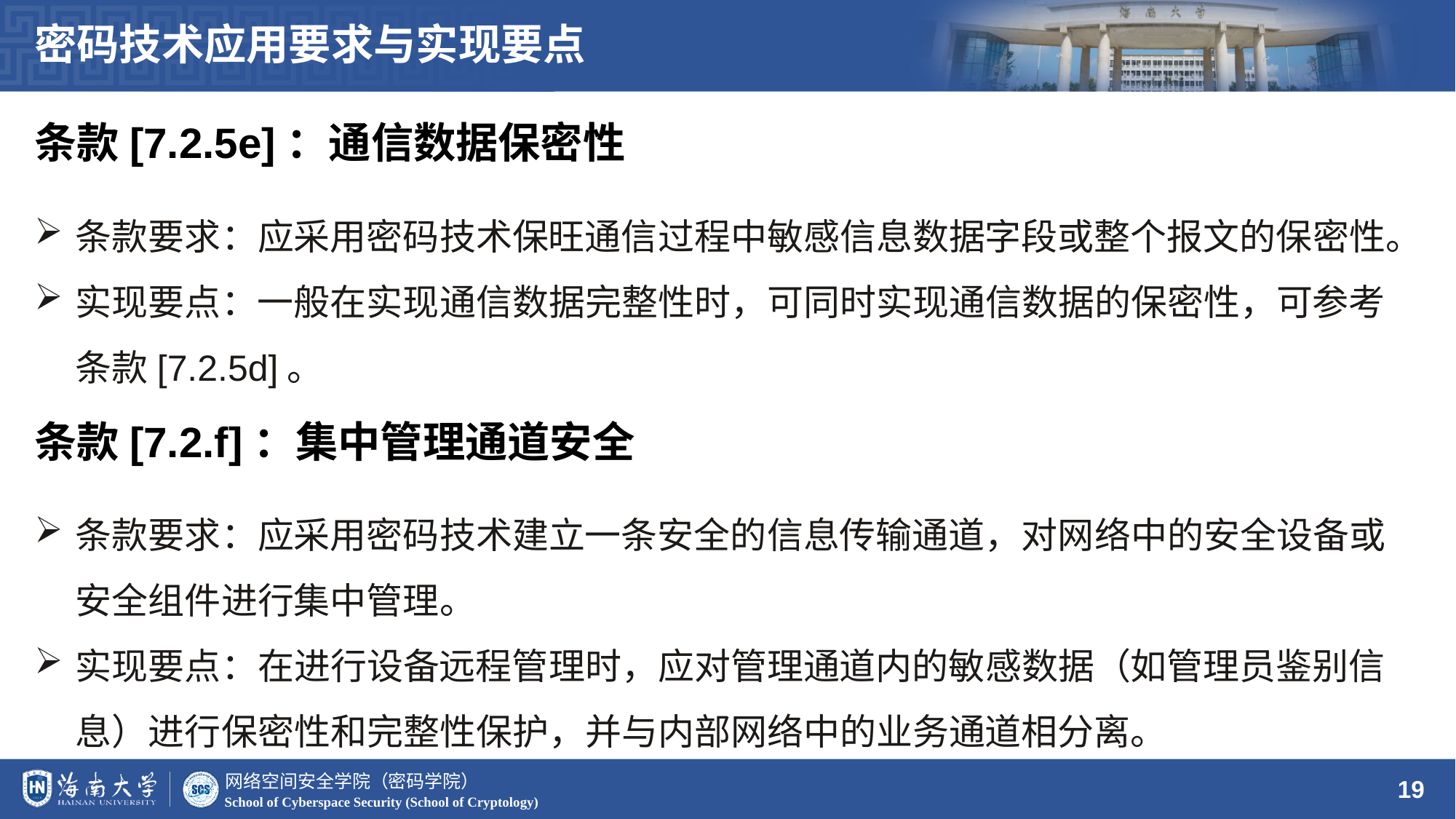

密码技术应用要求与实现要点
条款[7.2.5e]：通信数据保密性
条款要求：应采用密码技术保旺通信过程中敏感信息数据字段或整个报文的保密性。
实现要点：一般在实现通信数据完整性时，可同时实现通信数据的保密性，可参考条款[7.2.5d]。
条款[7.2.f]：集中管理通道安全
条款要求：应采用密码技术建立一条安全的信息传输通道，对网络中的安全设备或安全组件进行集中管理。
实现要点：在进行设备远程管理时，应对管理通道内的敏感数据（如管理员鉴别信息）进行保密性和完整性保护，并与内部网络中的业务通道相分离。
19